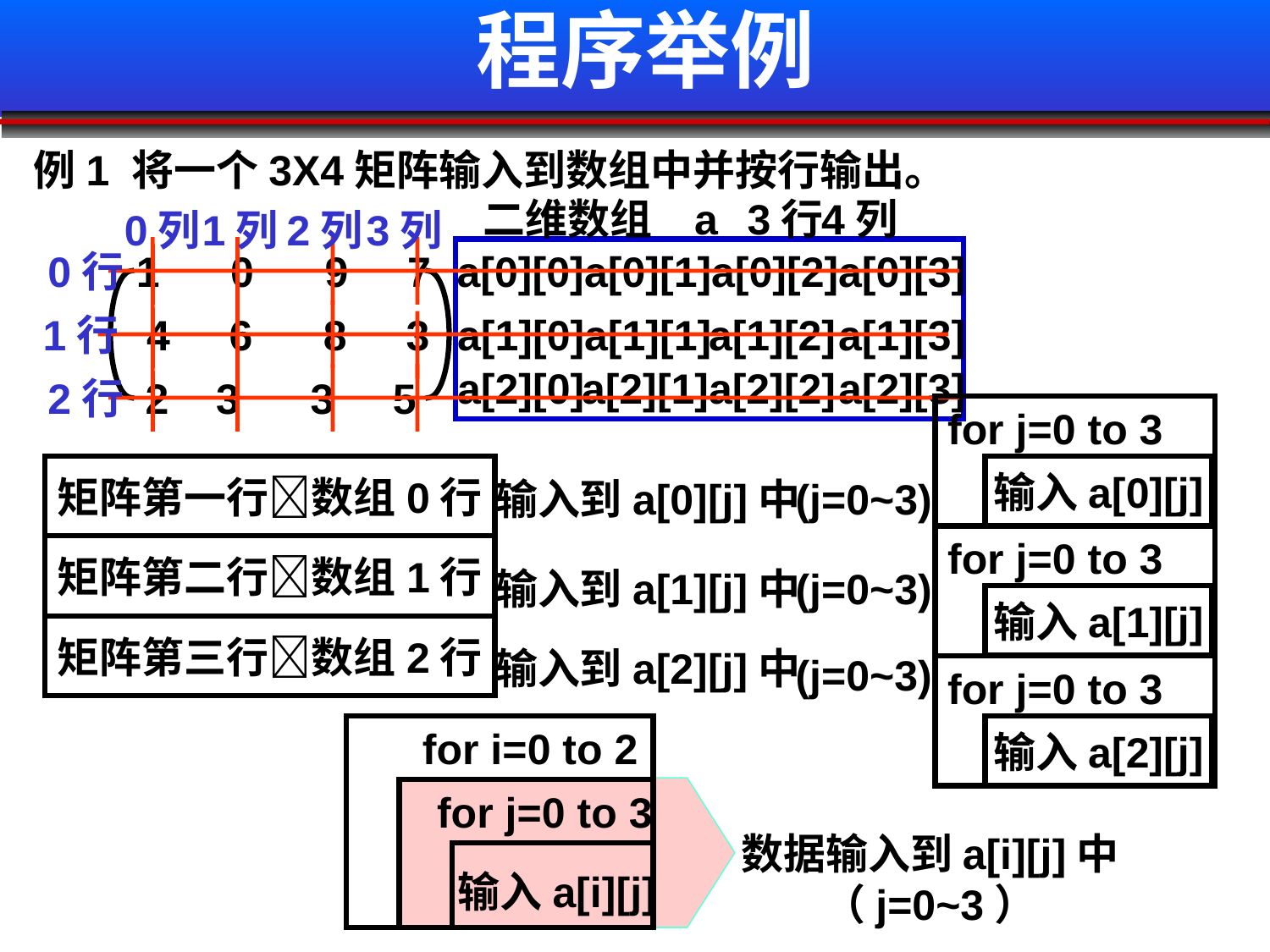

程序举例

例1 将一个3X4矩阵输入到数组中并按行输出。
二维数组
a
3行
4列
0列
1列
2列
3列
0行
  1      0      9     7
a[0][0]

 a[0][1]
 a[0][2]
 a[0][3]

1行
  4     6      8     3
 a[1][0]
 a[1][1]
 a[1][2]
 a[1][3]

 a[2][0]
 a[2][1]
 a[2][2]
 a[2][3]
2行
 2    3      3     5
for j=0 to 3

矩阵第一行⇒数组0行
输入a[0][j]
输入到a[0][j]中
(j=0~3)
for j=0 to 3
矩阵第二行⇒数组1行
输入到a[1][j]中
(j=0~3)
输入a[1][j]
矩阵第三行⇒数组2行
输入到a[2][j]中
(j=0~3)
for j=0 to 3

for i=0 to 2
输入a[2][j]

for j=0 to 3
数据输入到a[i][j]中（j=0~3）

输入a[i][j]